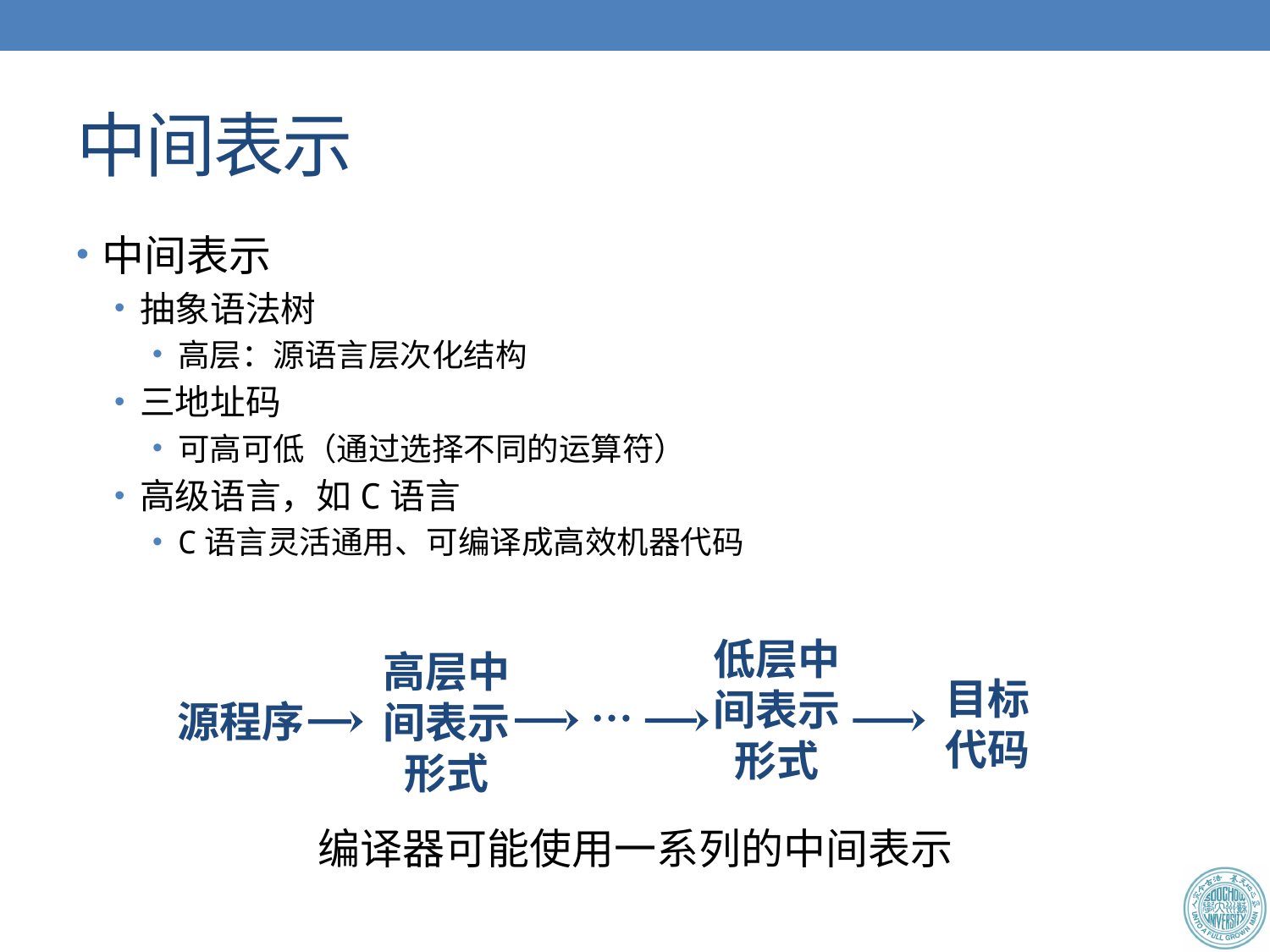

# 中间表示
中间表示
抽象语法树
高层：源语言层次化结构
三地址码
可高可低（通过选择不同的运算符）
高级语言，如C语言
C语言灵活通用、可编译成高效机器代码

低层中间表示形式
源程序

目标
代码
…

高层中间表示形式
编译器可能使用一系列的中间表示